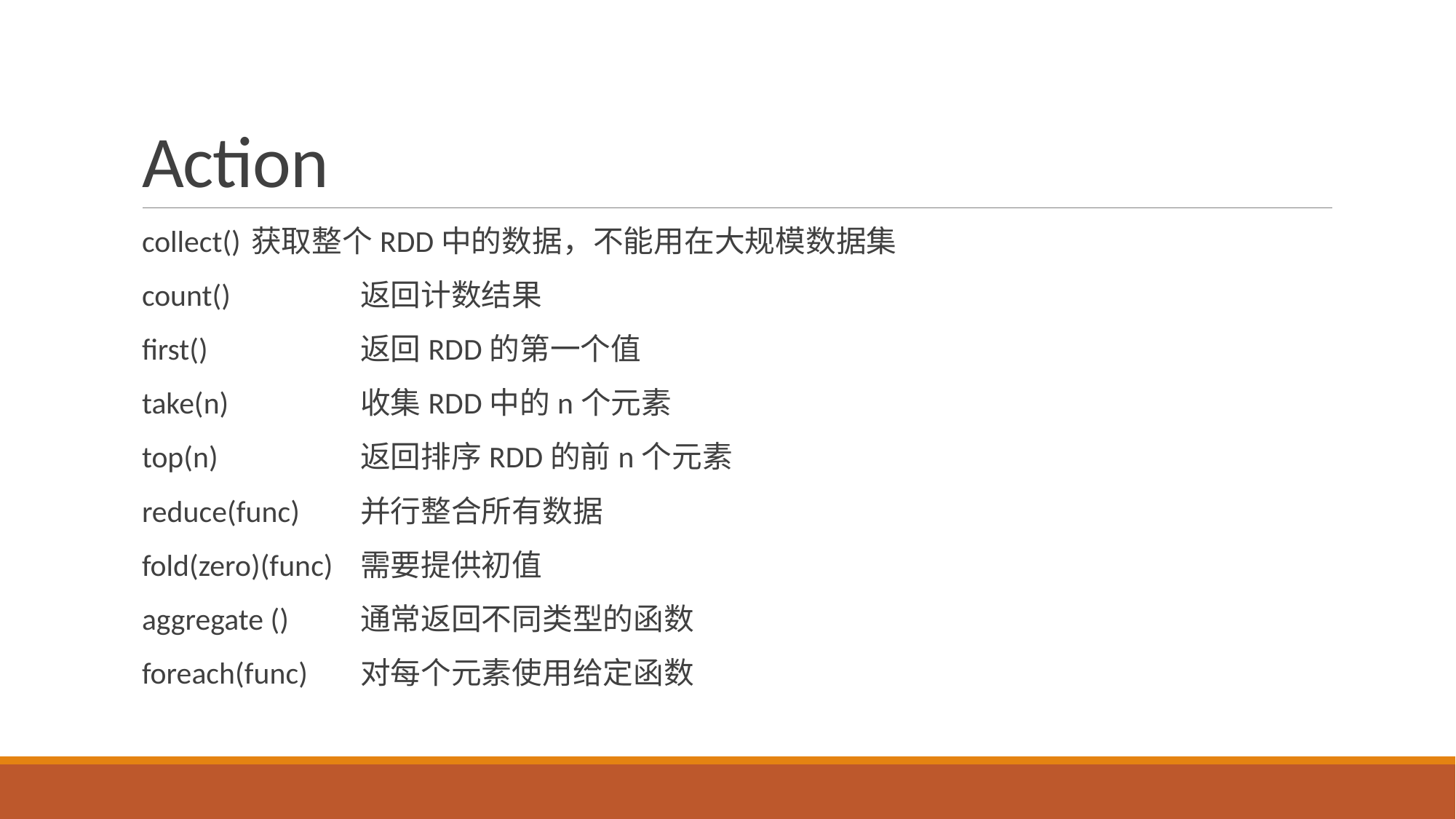

# Action
collect()	获取整个RDD中的数据，不能用在大规模数据集
count()		返回计数结果
first()		返回RDD的第一个值
take(n)		收集RDD中的n个元素
top(n) 		返回排序RDD的前n个元素
reduce(func)	并行整合所有数据
fold(zero)(func) 	需要提供初值
aggregate () 	通常返回不同类型的函数
foreach(func) 	对每个元素使用给定函数